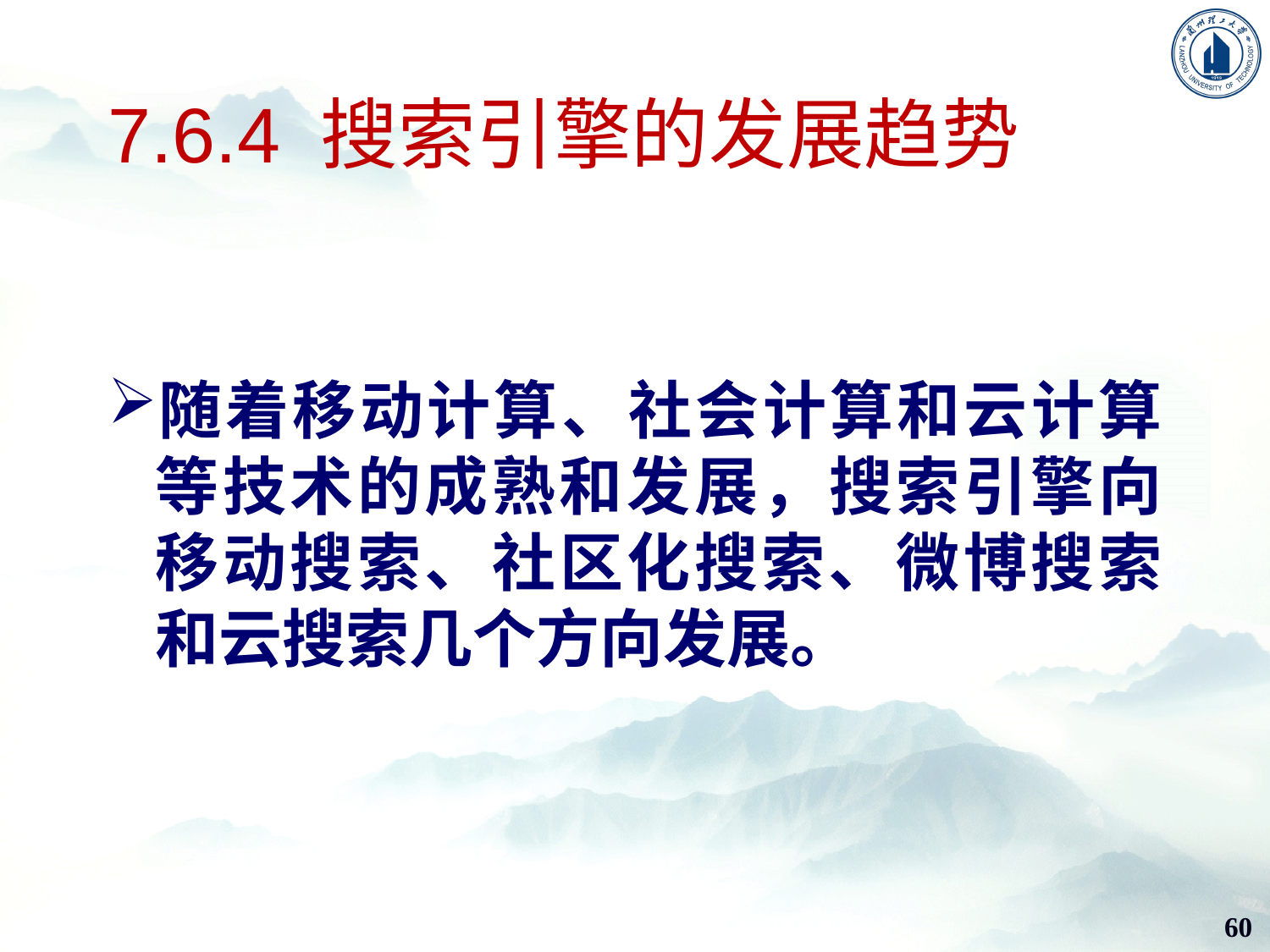

# 7.6.4 搜索引擎的发展趋势

随着移动计算、社会计算和云计算等技术的成熟和发展，搜索引擎向移动搜索、社区化搜索、微博搜索和云搜索几个方向发展。
60